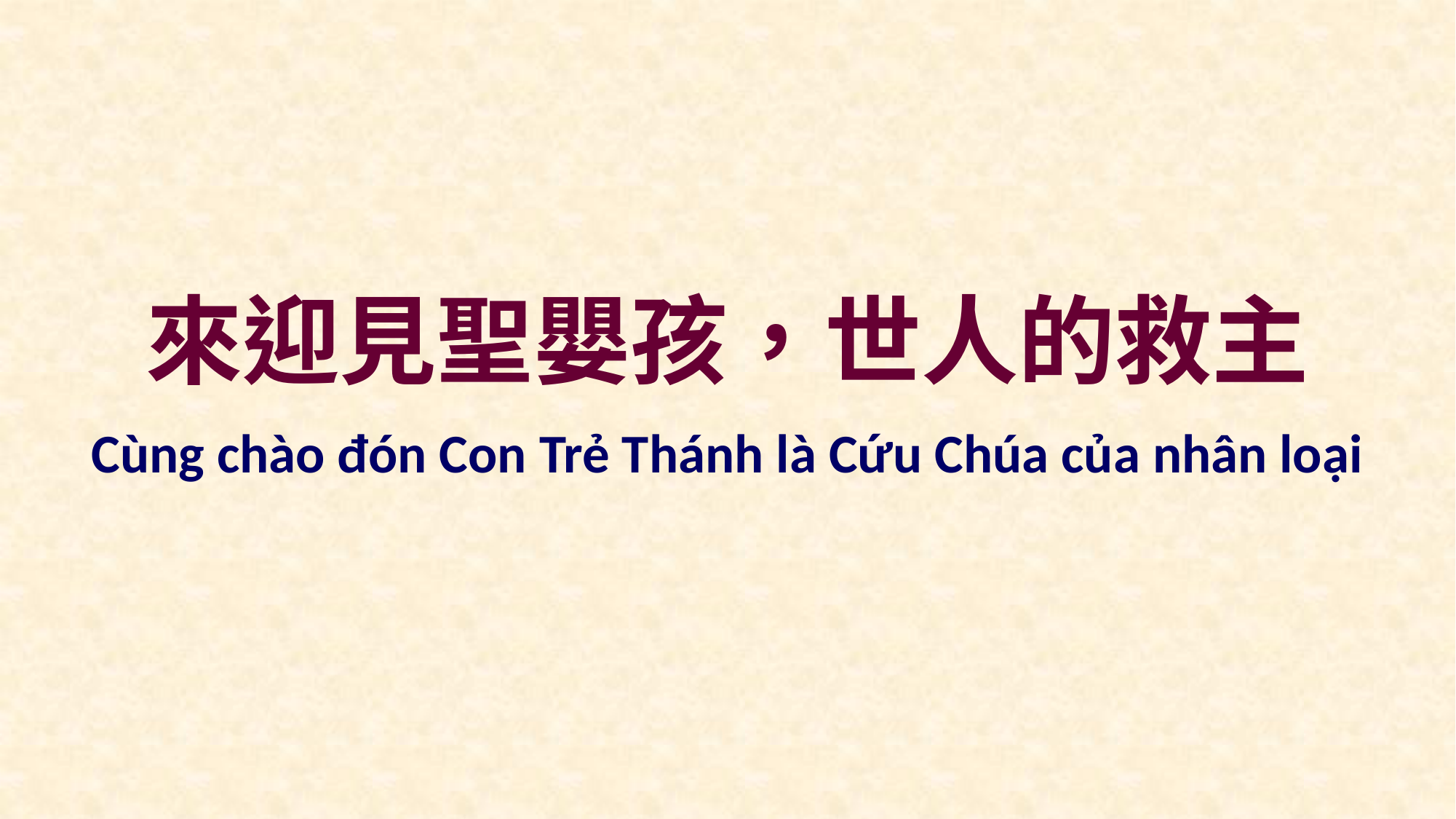

來迎見聖嬰孩，世人的救主
Cùng chào đón Con Trẻ Thánh là Cứu Chúa của nhân loại